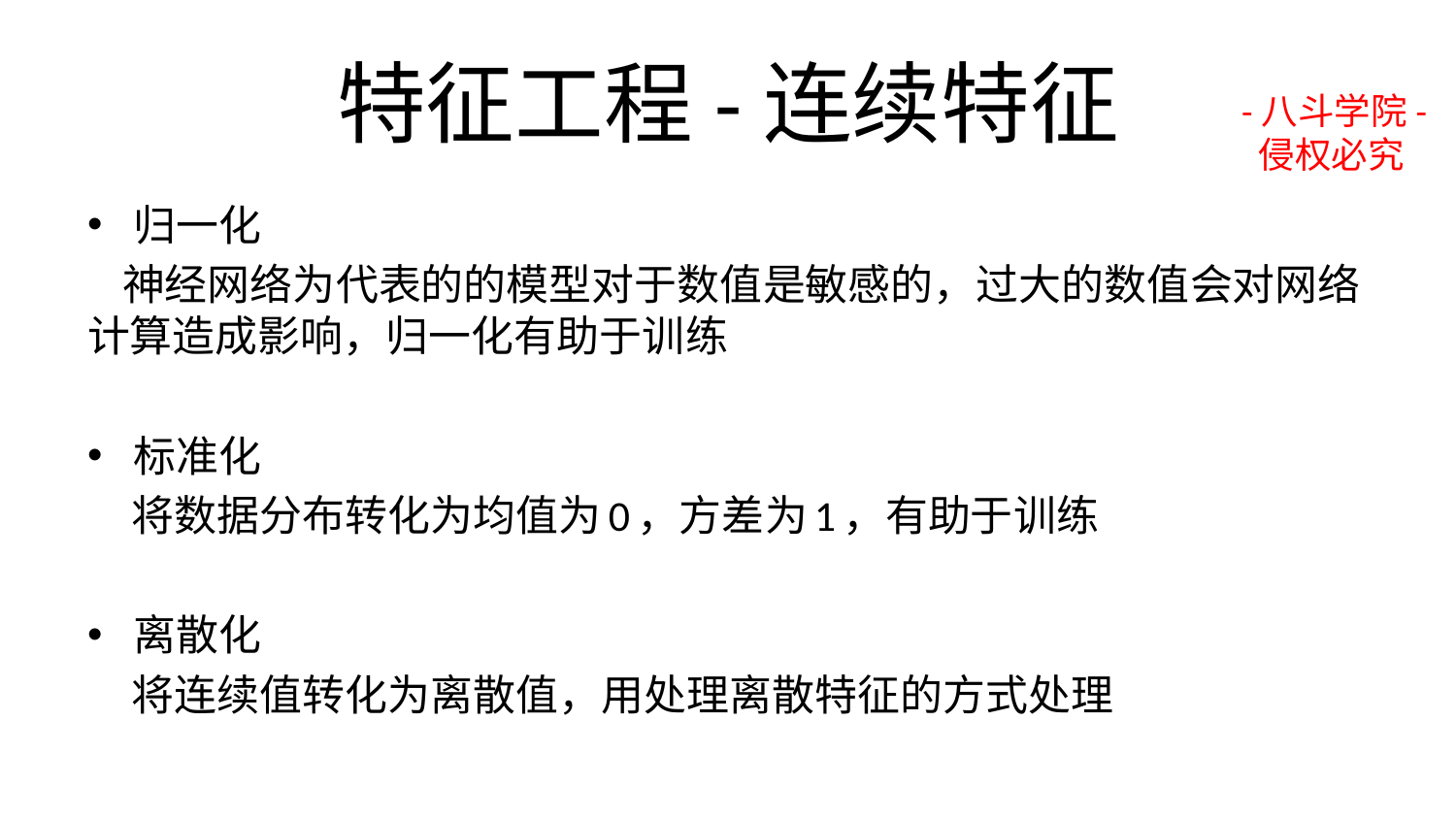

# 特征工程-连续特征
-八斗学院-
 侵权必究
归一化
   神经网络为代表的的模型对于数值是敏感的，过大的数值会对网络计算造成影响，归一化有助于训练

标准化
    将数据分布转化为均值为0，方差为1，有助于训练

离散化
    将连续值转化为离散值，用处理离散特征的方式处理